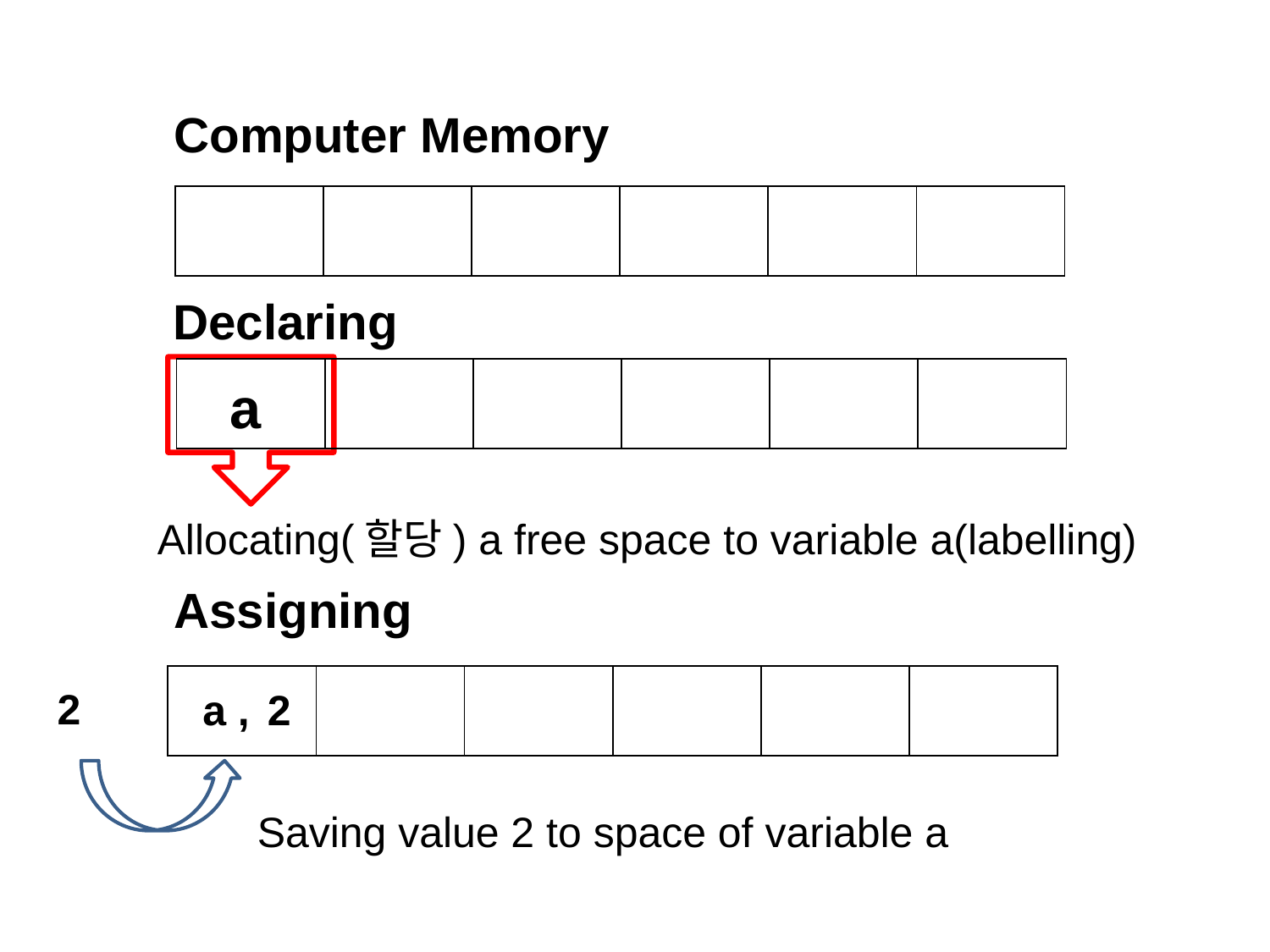

Computer Memory
|  |  |  |  |  |  |
| --- | --- | --- | --- | --- | --- |
Declaring

|  |  |  |  |  |  |
| --- | --- | --- | --- | --- | --- |
a
Allocating(할당) a free space to variable a(labelling)
Assigning
|  |  |  |  |  |  |
| --- | --- | --- | --- | --- | --- |
2
a ,
2

Saving value 2 to space of variable a